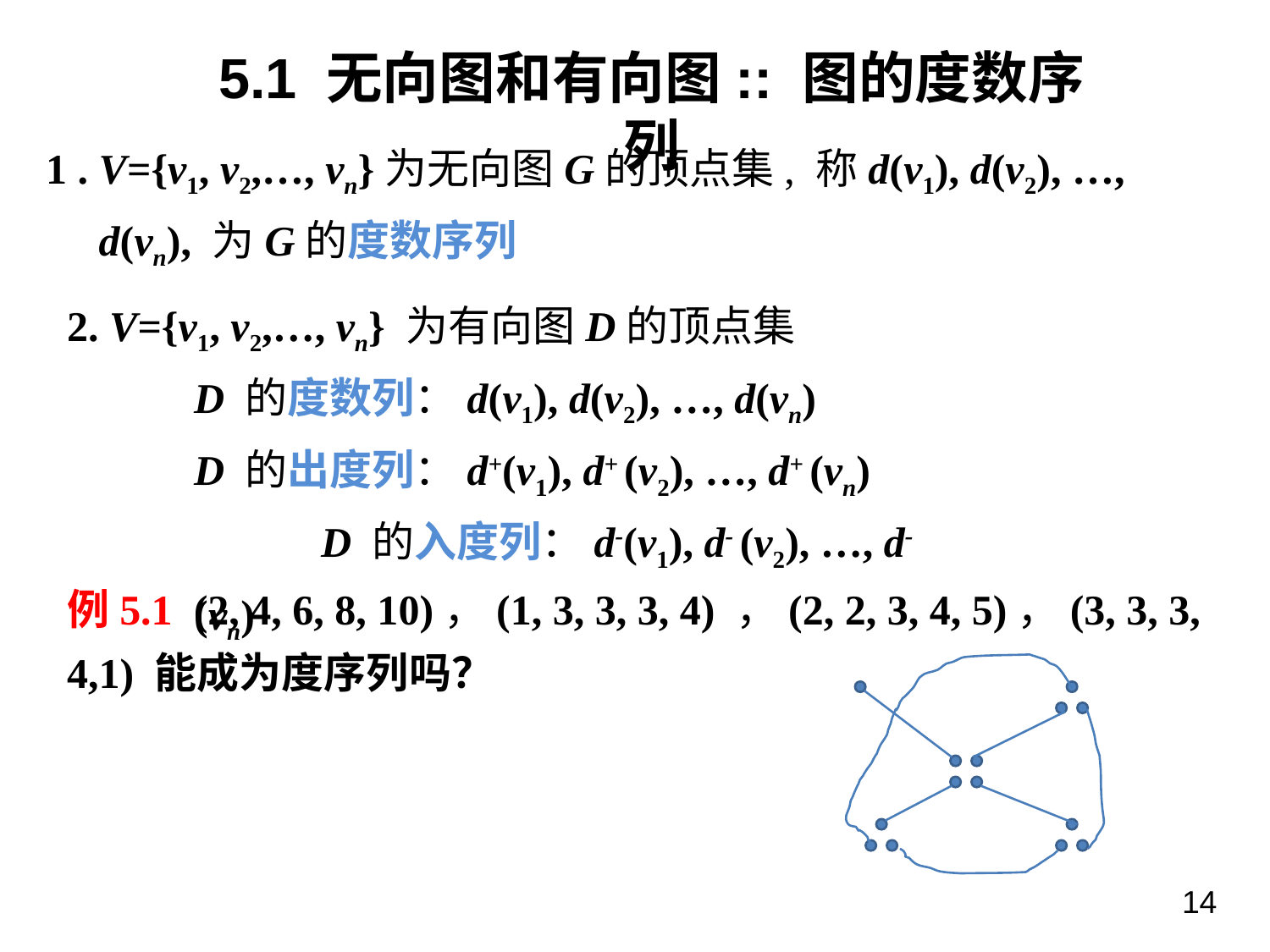

5.1 无向图和有向图:: 图的度数序列
1 . V={v1, v2,…, vn}为无向图G的顶点集, 称d(v1), d(v2), …,
     d(vn), 为G的度数序列
2. V={v1, v2,…, vn} 为有向图D的顶点集
	D 的度数列：d(v1), d(v2), …, d(vn)
D 的出度列：d+(v1), d+ (v2), …, d+ (vn)
	D 的入度列：d-(v1), d- (v2), …, d- (vn)
例5.1  (2, 4, 6, 8, 10)，(1, 3, 3, 3, 4) ，(2, 2, 3, 4, 5)，(3, 3, 3, 4,1) 能成为度序列吗？

14